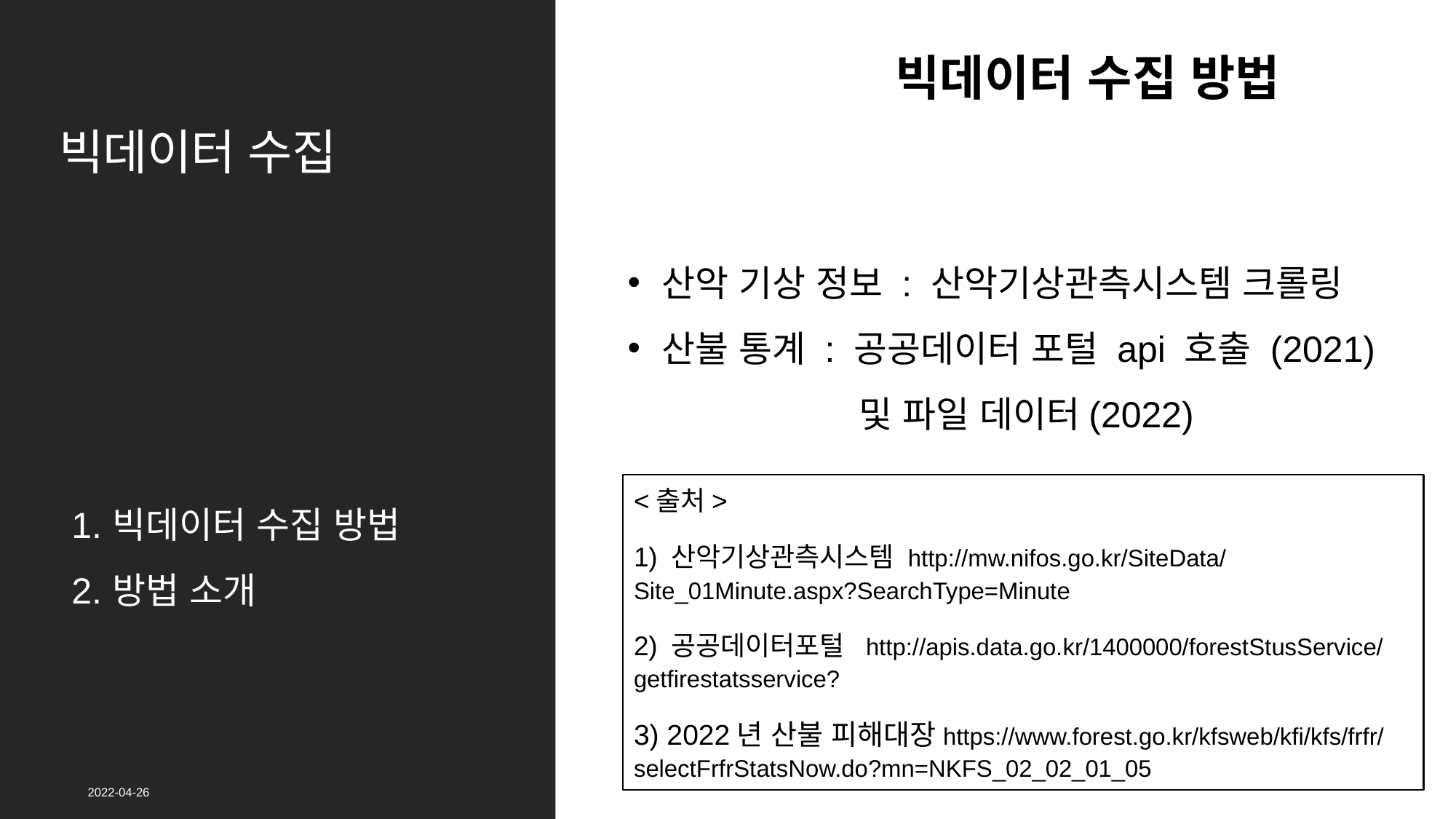

빅데이터 수집 방법
빅데이터 수집
산악 기상 정보 : 산악기상관측시스템 크롤링
산불 통계 : 공공데이터 포털 api 호출 (2021)
        및 파일 데이터(2022)
빅데이터 수집 방법
방법 소개
<출처>
1) 산악기상관측시스템 http://mw.nifos.go.kr/SiteData/Site_01Minute.aspx?SearchType=Minute
2) 공공데이터포털  http://apis.data.go.kr/1400000/forestStusService/getfirestatsservice?
3) 2022년 산불 피해대장https://www.forest.go.kr/kfsweb/kfi/kfs/frfr/selectFrfrStatsNow.do?mn=NKFS_02_02_01_051
2022-04-26